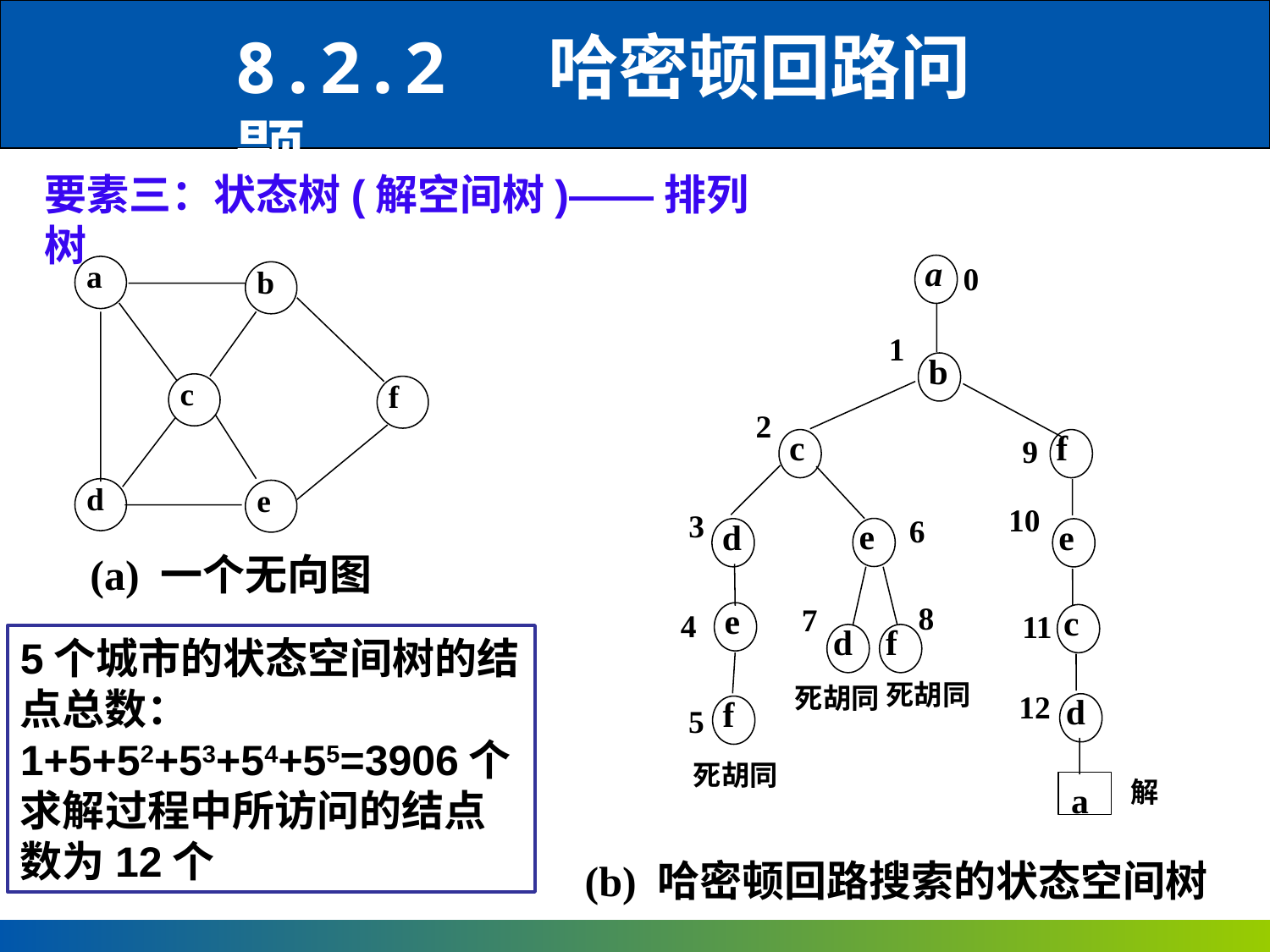

8.2.2  哈密顿回路问题
要素三：状态树(解空间树)——排列树
a
a
b

f

d
e

0

1
b
c

2
c
f
9

10
3
e
d
e
6
(a) 一个无向图

e
c
8
7
4
11
d
f
5个城市的状态空间树的结点总数：
1+5+52+53+54+55=3906个
求解过程中所访问的结点数为12个

死胡同
死胡同
d
f
12
5

死胡同
解
a
(b) 哈密顿回路搜索的状态空间树